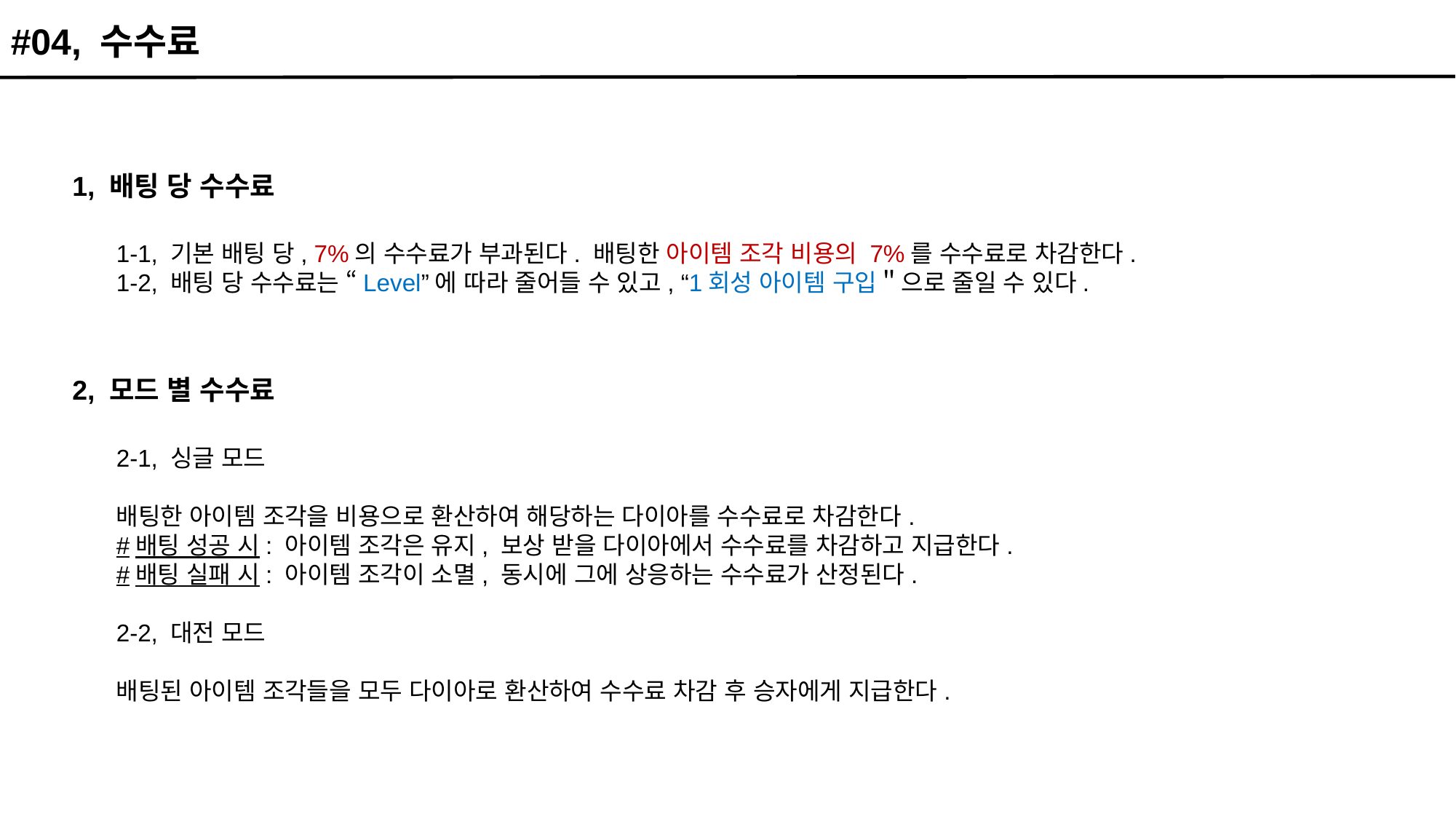

#04, 수수료
1, 배팅 당 수수료
1-1, 기본 배팅 당, 7%의 수수료가 부과된다. 배팅한 아이템 조각 비용의 7%를 수수료로 차감한다.
1-2, 배팅 당 수수료는 “Level”에 따라 줄어들 수 있고, “1회성 아이템 구입＂으로 줄일 수 있다.
2, 모드 별 수수료
2-1, 싱글 모드

배팅한 아이템 조각을 비용으로 환산하여 해당하는 다이아를 수수료로 차감한다.
#배팅 성공 시: 아이템 조각은 유지, 보상 받을 다이아에서 수수료를 차감하고 지급한다.
#배팅 실패 시: 아이템 조각이 소멸, 동시에 그에 상응하는 수수료가 산정된다.

2-2, 대전 모드

배팅된 아이템 조각들을 모두 다이아로 환산하여 수수료 차감 후 승자에게 지급한다.